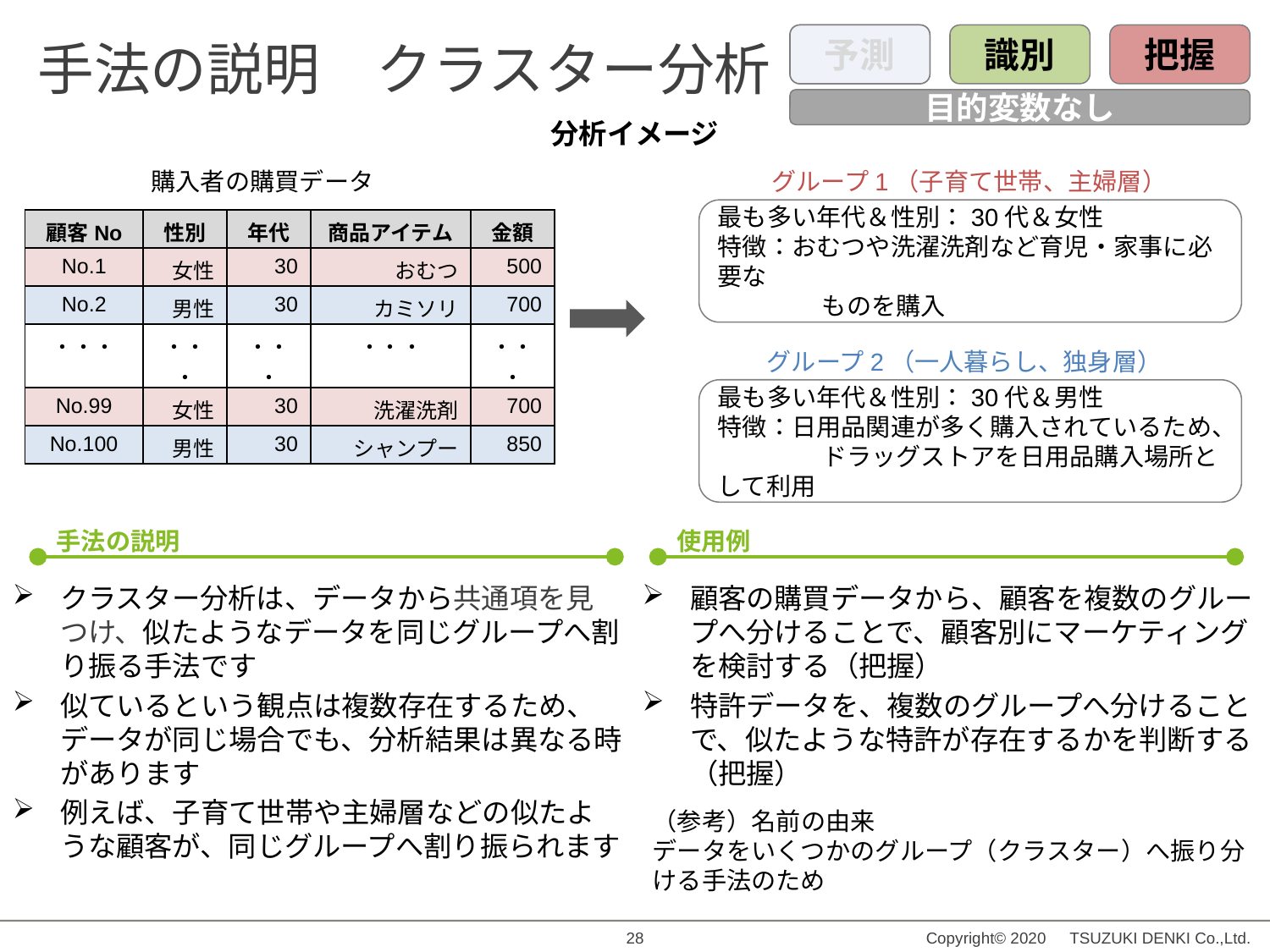

# 手法の説明　クラスター分析
予測

識別
把握
目的変数なし
分析イメージ
購入者の購買データ
グループ1（子育て世帯、主婦層）
最も多い年代＆性別：30代＆女性
特徴：おむつや洗濯洗剤など育児・家事に必要な
　　　　 ものを購入
| 顧客No | 性別 | 年代 | 商品アイテム | 金額 |
| --- | --- | --- | --- | --- |
| No.1 | 女性 | 30 | おむつ | 500 |
| No.2 | 男性 | 30 | カミソリ | 700 |
| ・・・ | ・・・ | ・・・ | ・・・ | ・・・ |
| No.99 | 女性 | 30 | 洗濯洗剤 | 700 |
| No.100 | 男性 | 30 | シャンプー | 850 |

グループ2（一人暮らし、独身層）
最も多い年代＆性別：30代＆男性
特徴：日用品関連が多く購入されているため、
　　　　 ドラッグストアを日用品購入場所として利用
手法の説明
使用例
クラスター分析は、データから共通項を見つけ、似たようなデータを同じグループへ割り振る手法です
似ているという観点は複数存在するため、データが同じ場合でも、分析結果は異なる時があります
例えば、子育て世帯や主婦層などの似たような顧客が、同じグループへ割り振られます
顧客の購買データから、顧客を複数のグループへ分けることで、顧客別にマーケティングを検討する（把握）
特許データを、複数のグループへ分けることで、似たような特許が存在するかを判断する（把握）

（参考）名前の由来
データをいくつかのグループ（クラスター）へ振り分ける手法のため
28
Copyright© 2020　TSUZUKI DENKI Co.,Ltd.